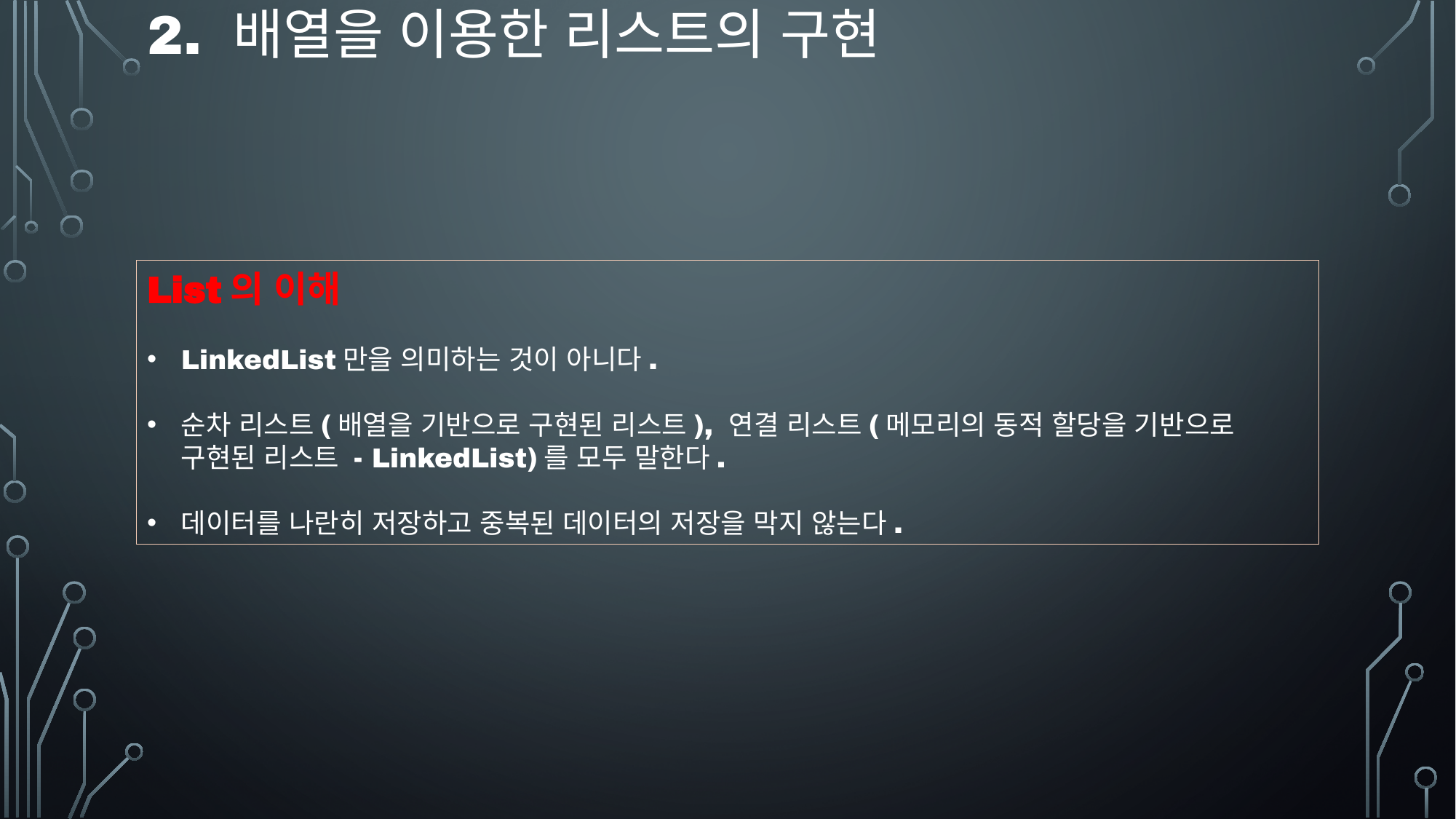

# 2. 배열을 이용한 리스트의 구현
List의 이해

LinkedList만을 의미하는 것이 아니다.

순차 리스트(배열을 기반으로 구현된 리스트), 연결 리스트(메모리의 동적 할당을 기반으로 구현된 리스트 - LinkedList)를 모두 말한다.

데이터를 나란히 저장하고 중복된 데이터의 저장을 막지 않는다.